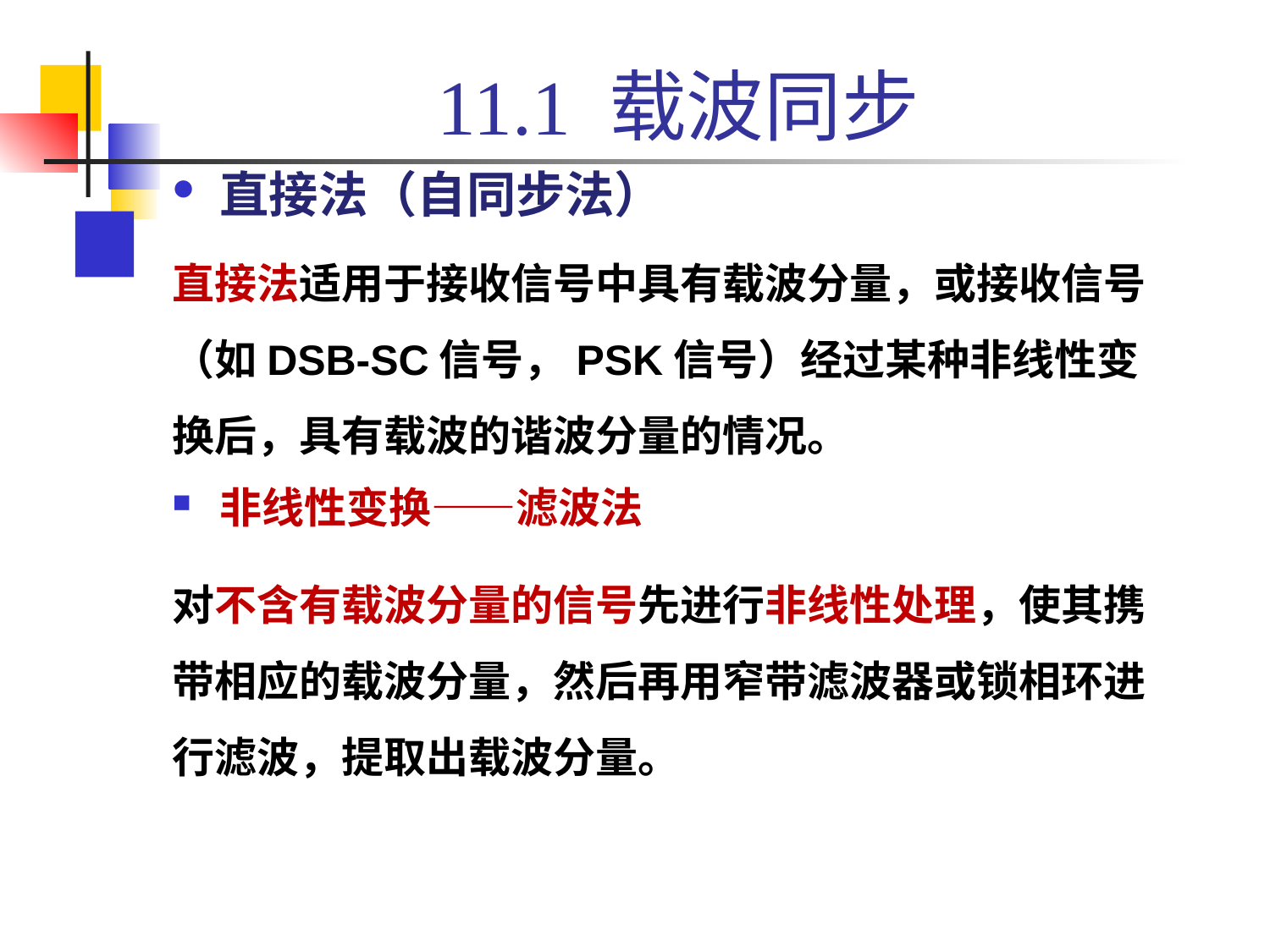

11.1 载波同步
直接法（自同步法）
直接法适用于接收信号中具有载波分量，或接收信号（如DSB-SC信号，PSK信号）经过某种非线性变换后，具有载波的谐波分量的情况。
非线性变换——滤波法
对不含有载波分量的信号先进行非线性处理，使其携带相应的载波分量，然后再用窄带滤波器或锁相环进行滤波，提取出载波分量。